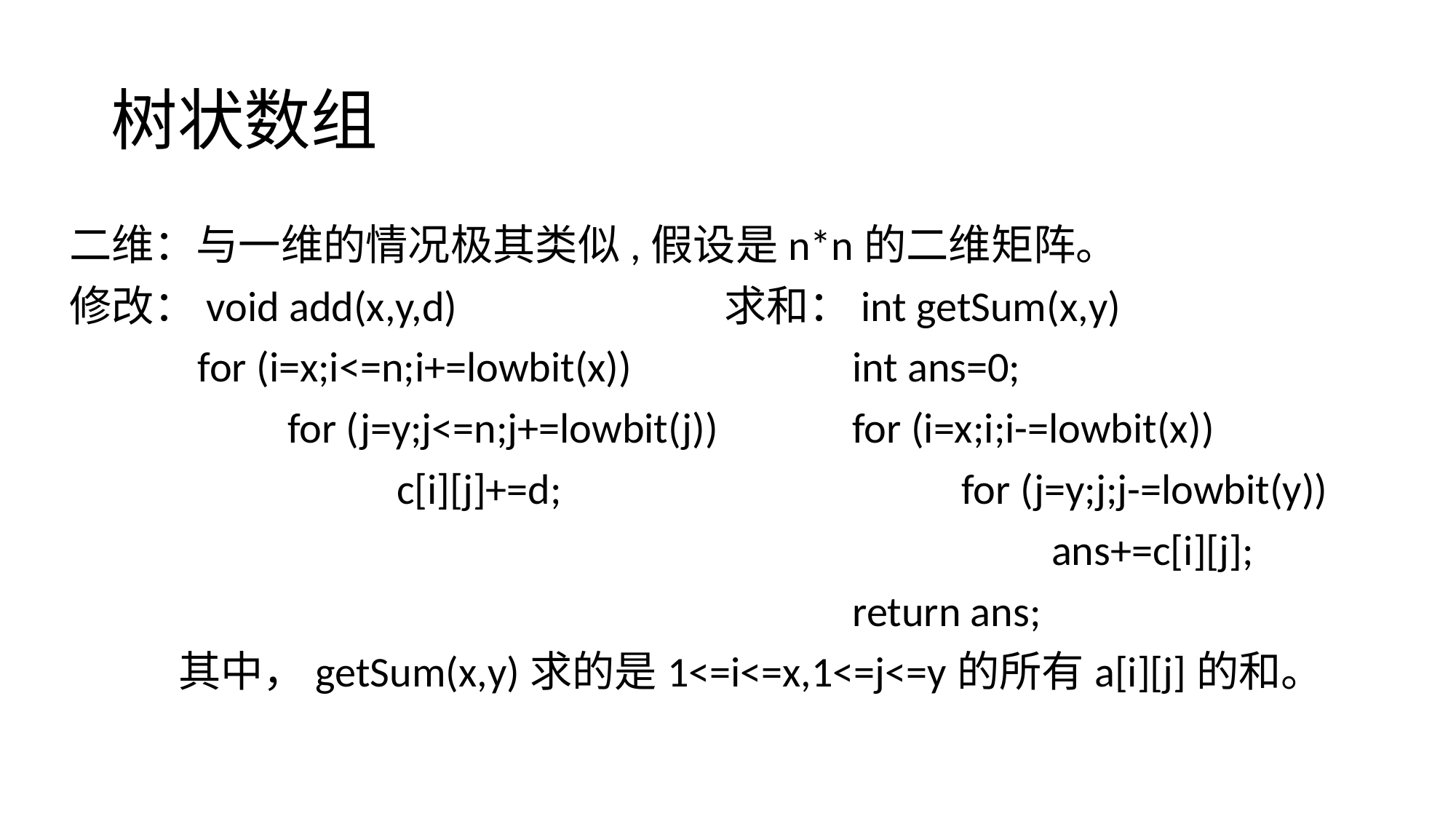

# 树状数组
二维：与一维的情况极其类似,假设是n*n的二维矩阵。
修改：void add(x,y,d)			求和：int getSum(x,y)
	  for (i=x;i<=n;i+=lowbit(x))		  int ans=0;
   	  	for (j=y;j<=n;j+=lowbit(j))		  for (i=x;i;i-=lowbit(x))
	  		c[i][j]+=d;				  for (j=y;j;j-=lowbit(y))
							  		ans+=c[i][j];
							  return ans;
	其中，getSum(x,y)求的是1<=i<=x,1<=j<=y的所有a[i][j]的和。